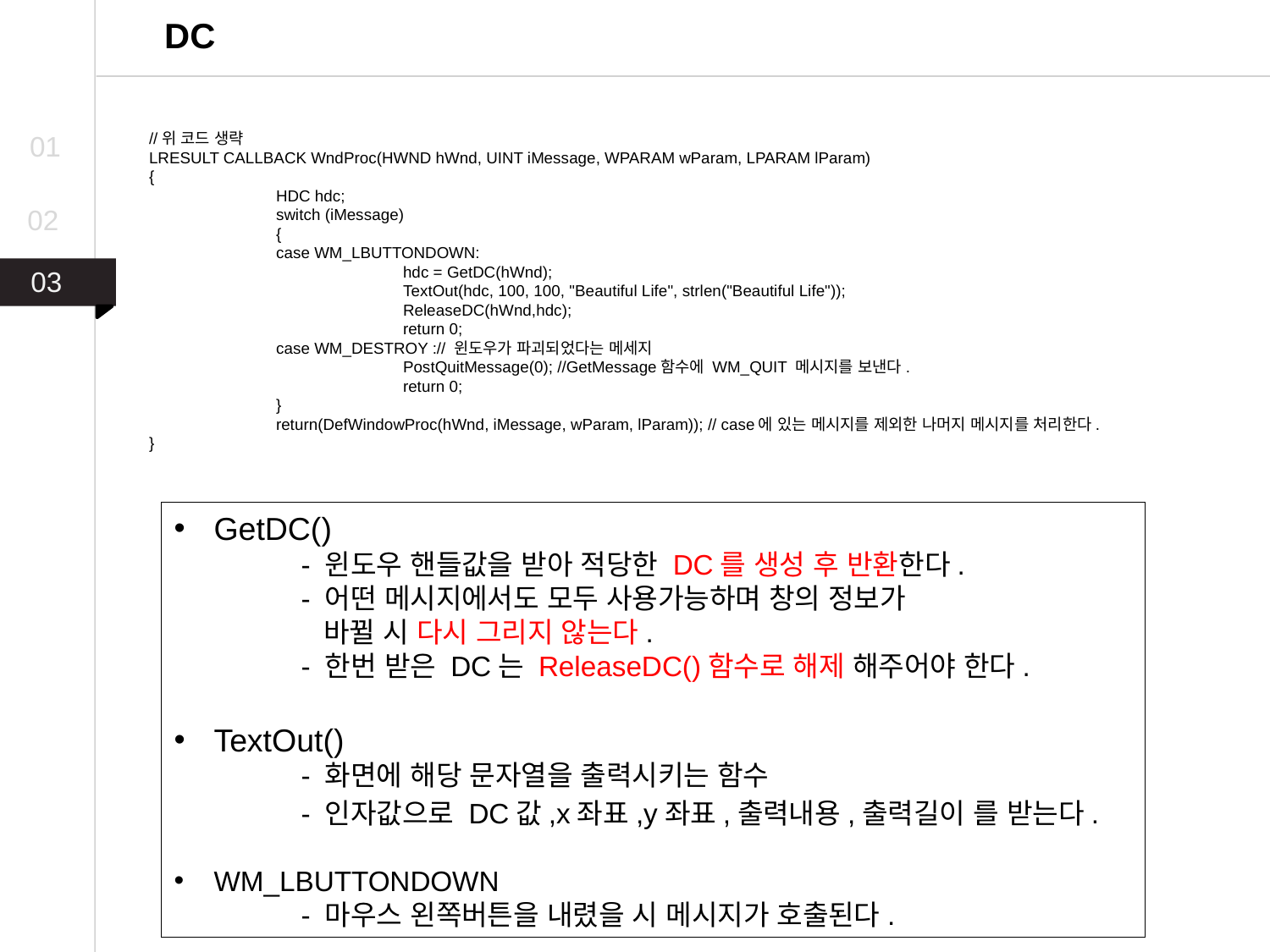

DC
01
//위 코드 생략
LRESULT CALLBACK WndProc(HWND hWnd, UINT iMessage, WPARAM wParam, LPARAM lParam)
{
	HDC hdc;
	switch (iMessage)
	{
	case WM_LBUTTONDOWN:
		hdc = GetDC(hWnd);
		TextOut(hdc, 100, 100, "Beautiful Life", strlen("Beautiful Life"));
		ReleaseDC(hWnd,hdc);
		return 0;
	case WM_DESTROY :// 윈도우가 파괴되었다는 메세지
		PostQuitMessage(0); //GetMessage함수에 WM_QUIT 메시지를 보낸다.
		return 0;
	}
	return(DefWindowProc(hWnd, iMessage, wParam, lParam)); // case에 있는 메시지를 제외한 나머지 메시지를 처리한다.
}
02
03

03
02

GetDC()
	- 윈도우 핸들값을 받아 적당한 DC를 생성 후 반환한다.
	- 어떤 메시지에서도 모두 사용가능하며 창의 정보가
	  바뀔 시 다시 그리지 않는다.
	- 한번 받은 DC는 ReleaseDC()함수로 해제 해주어야 한다.

TextOut()
	- 화면에 해당 문자열을 출력시키는 함수
	- 인자값으로 DC값,x좌표,y좌표,출력내용,출력길이 를 받는다.

WM_LBUTTONDOWN
	- 마우스 왼쪽버튼을 내렸을 시 메시지가 호출된다.